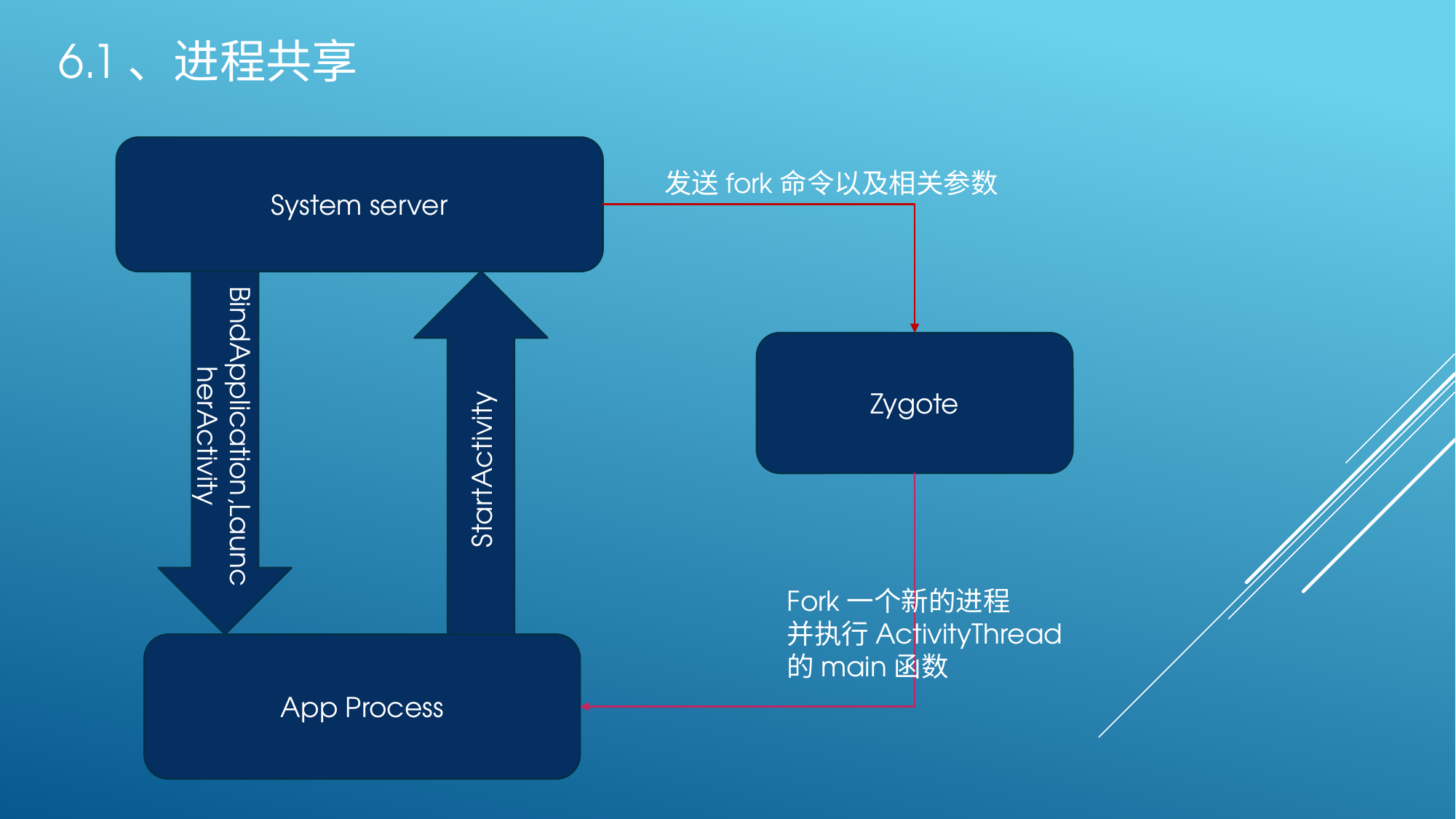

# 6.1、进程共享
System server
发送fork命令以及相关参数
Zygote
BindApplication,LauncherActivity
StartActivity
Fork一个新的进程
并执行ActivityThread
的main函数
App Process